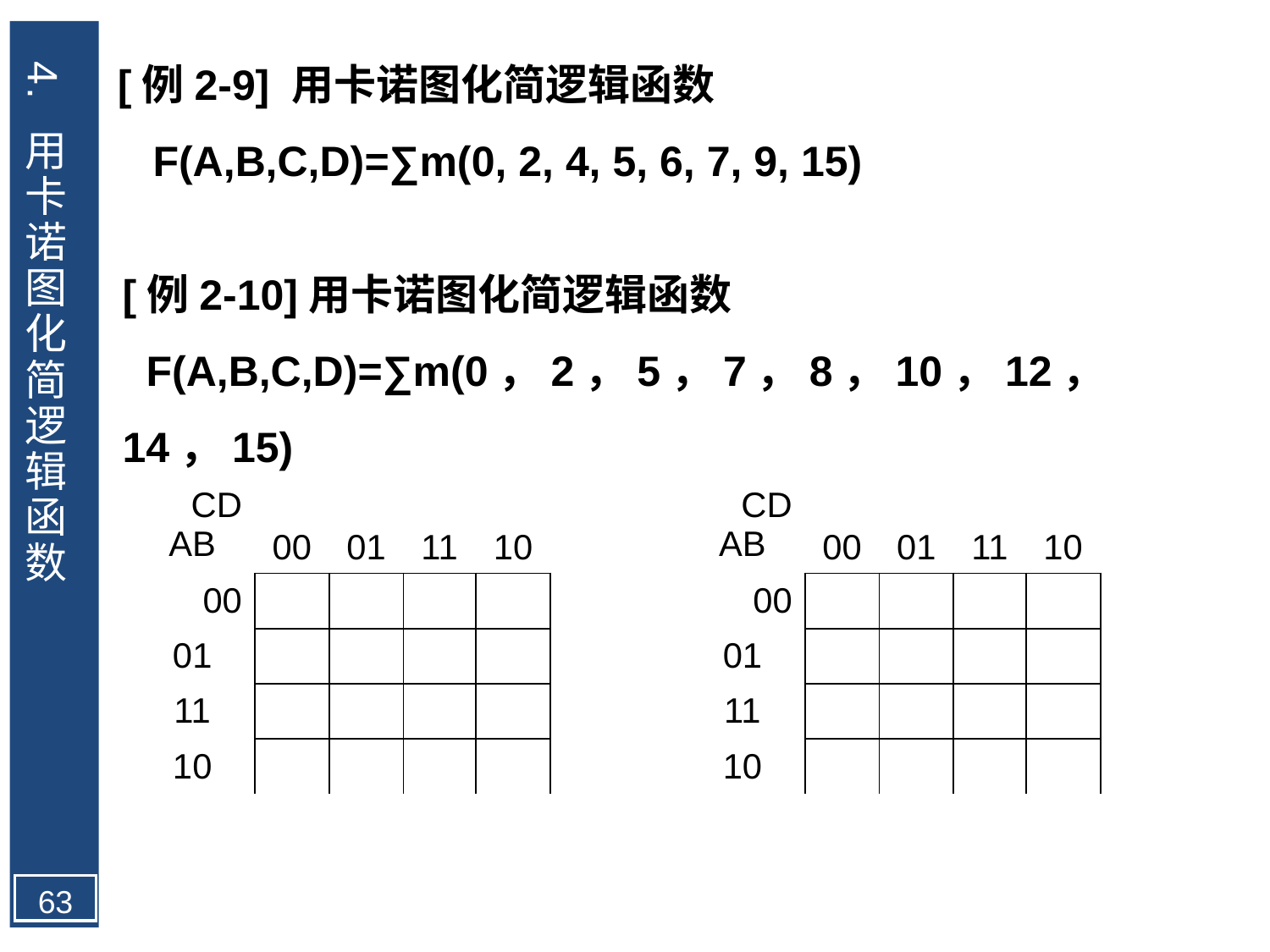

[例2-9] 用卡诺图化简逻辑函数
   F(A,B,C,D)=∑m(0, 2, 4, 5, 6, 7, 9, 15)
4. 用卡诺图化简逻辑函数
[例2-10]用卡诺图化简逻辑函数
  F(A,B,C,D)=∑m(0，2，5，7，8，10，12，14，15)
| CD AB | 00 | 01 | 11 | 10 |
| --- | --- | --- | --- | --- |
| 00 |  |  |  |  |
| 01 |  |  |  |  |
| 11 |  |  |  |  |
| 10 |  |  |  |  |
| CD AB | 00 | 01 | 11 | 10 |
| --- | --- | --- | --- | --- |
| 00 |  |  |  |  |
| 01 |  |  |  |  |
| 11 |  |  |  |  |
| 10 |  |  |  |  |
63